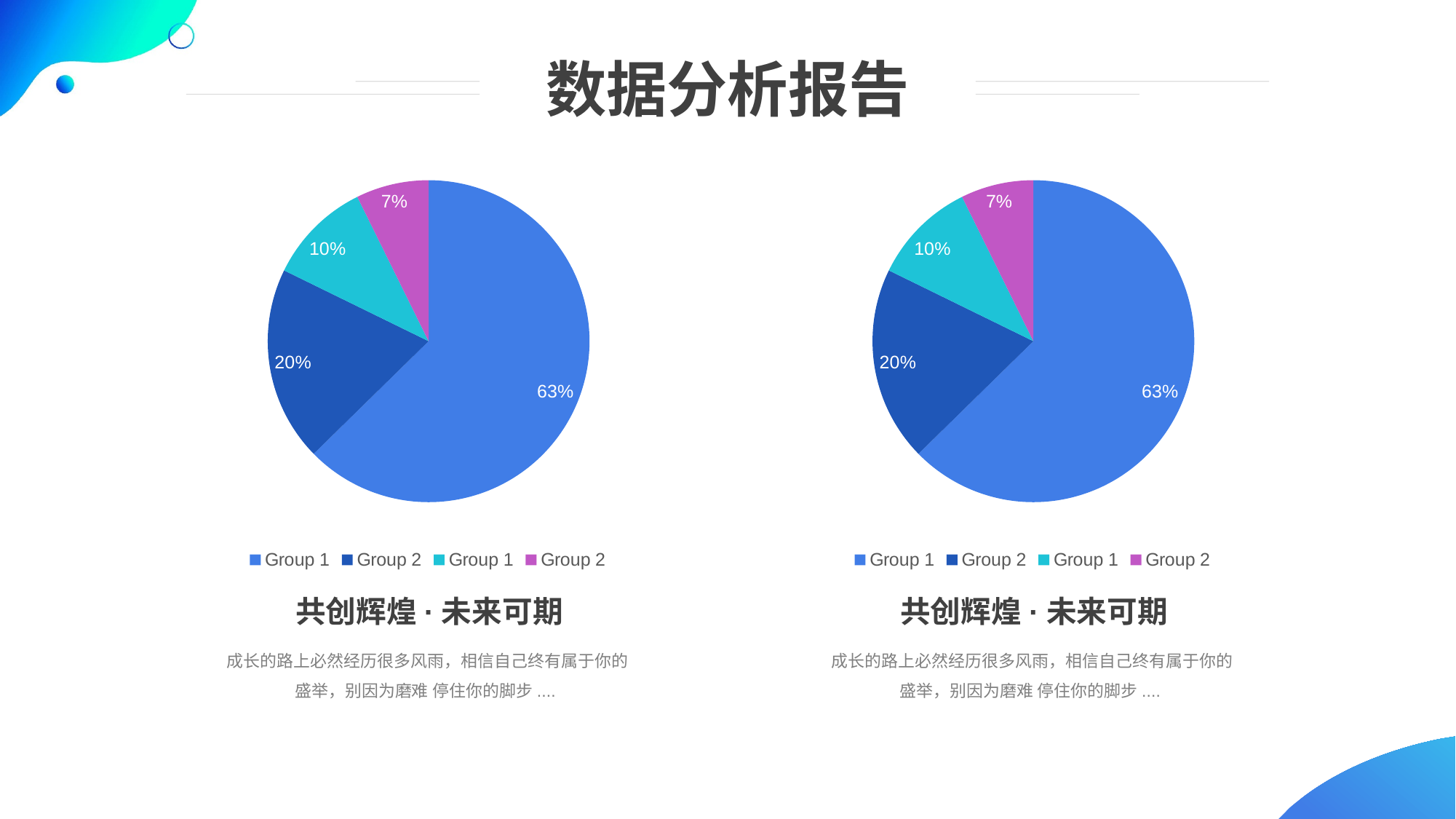

数据分析报告

### Chart

| Category | Data 1 |
|---|---|
| Group 1 | 480.0 |
| Group 2 | 150.0 |
| Group 1 | 80.0 |
| Group 2 | 56.0 |

### Chart

| Category | Data 1 |
|---|---|
| Group 1 | 480.0 |
| Group 2 | 150.0 |
| Group 1 | 80.0 |
| Group 2 | 56.0 |
共创辉煌·未来可期
共创辉煌·未来可期
成长的路上必然经历很多风雨，相信自己终有属于你的盛举，别因为磨难 停住你的脚步....
成长的路上必然经历很多风雨，相信自己终有属于你的盛举，别因为磨难 停住你的脚步....